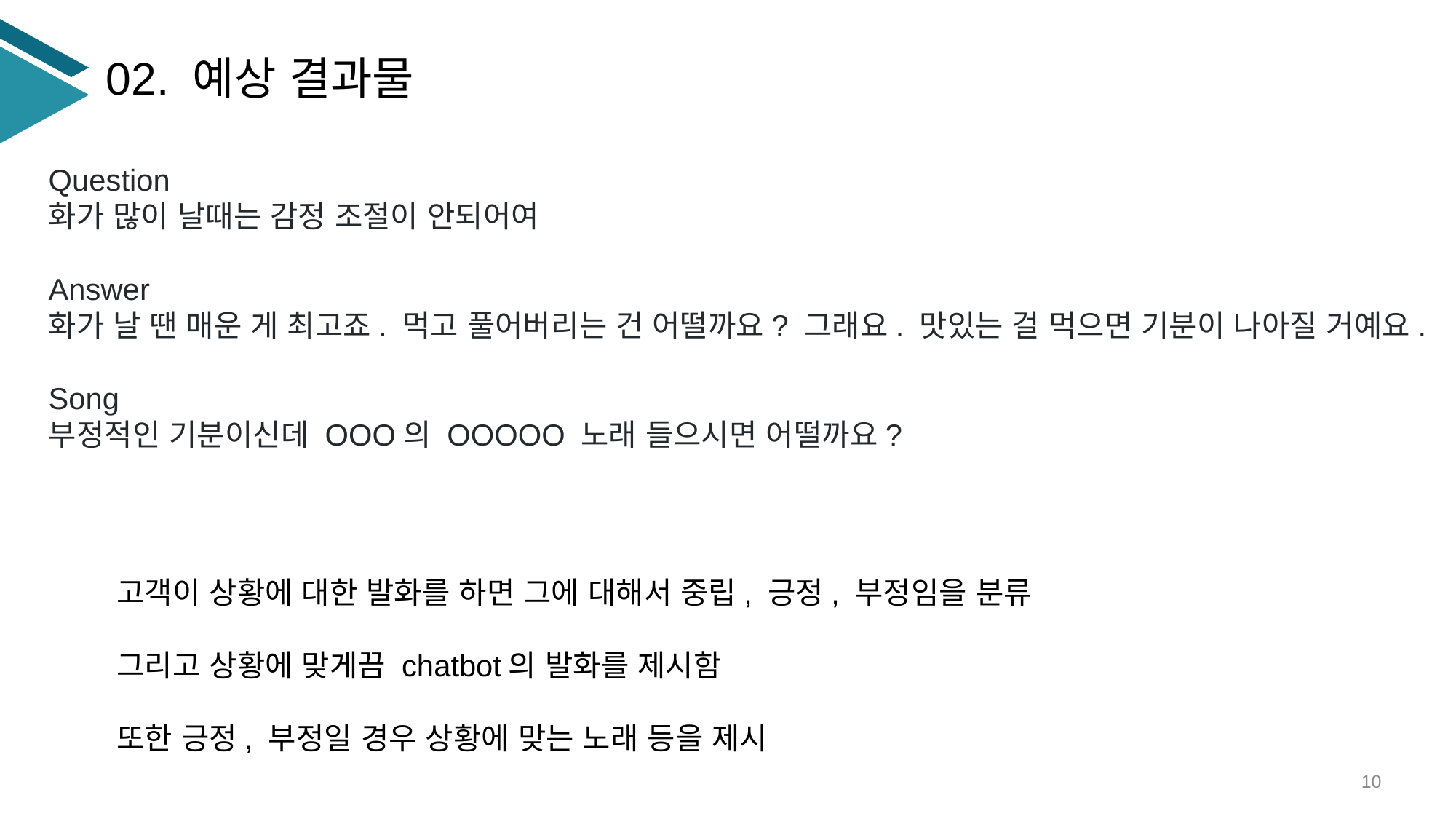

02. 예상 결과물

Question
화가 많이 날때는 감정 조절이 안되어여

Answer
화가 날 땐 매운 게 최고죠. 먹고 풀어버리는 건 어떨까요? 그래요. 맛있는 걸 먹으면 기분이 나아질 거예요.

Song
부정적인 기분이신데 OOO의 OOOOO 노래 들으시면 어떨까요?
고객이 상황에 대한 발화를 하면 그에 대해서 중립, 긍정, 부정임을 분류

그리고 상황에 맞게끔 chatbot의 발화를 제시함

또한 긍정, 부정일 경우 상황에 맞는 노래 등을 제시
10